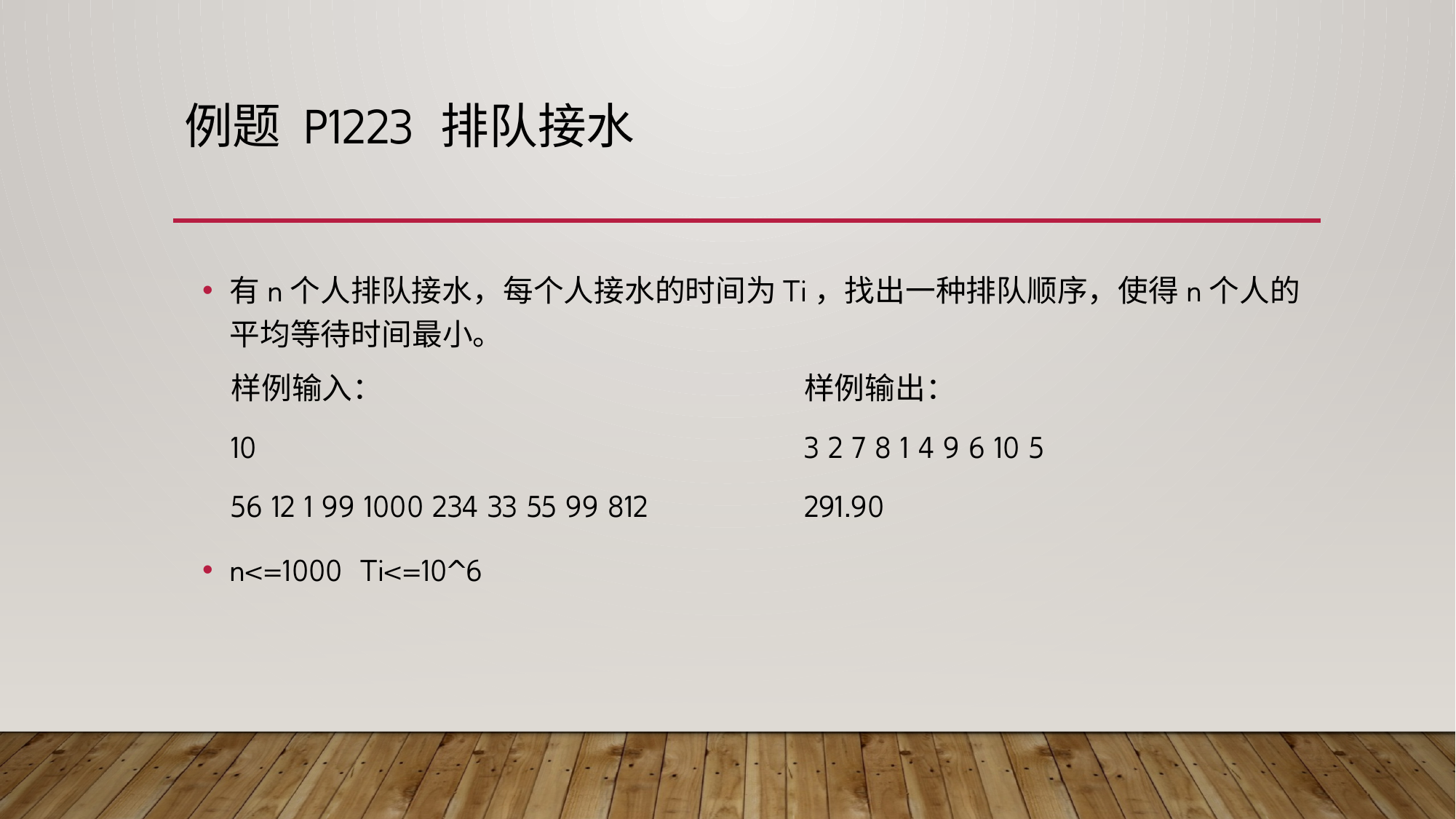

# 例题 P1223 排队接水
有n个人排队接水，每个人接水的时间为Ti，找出一种排队顺序，使得n个人的平均等待时间最小。

n<=1000  Ti<=10^6
样例输入：
10
56 12 1 99 1000 234 33 55 99 812
样例输出：
3 2 7 8 1 4 9 6 10 5
291.90